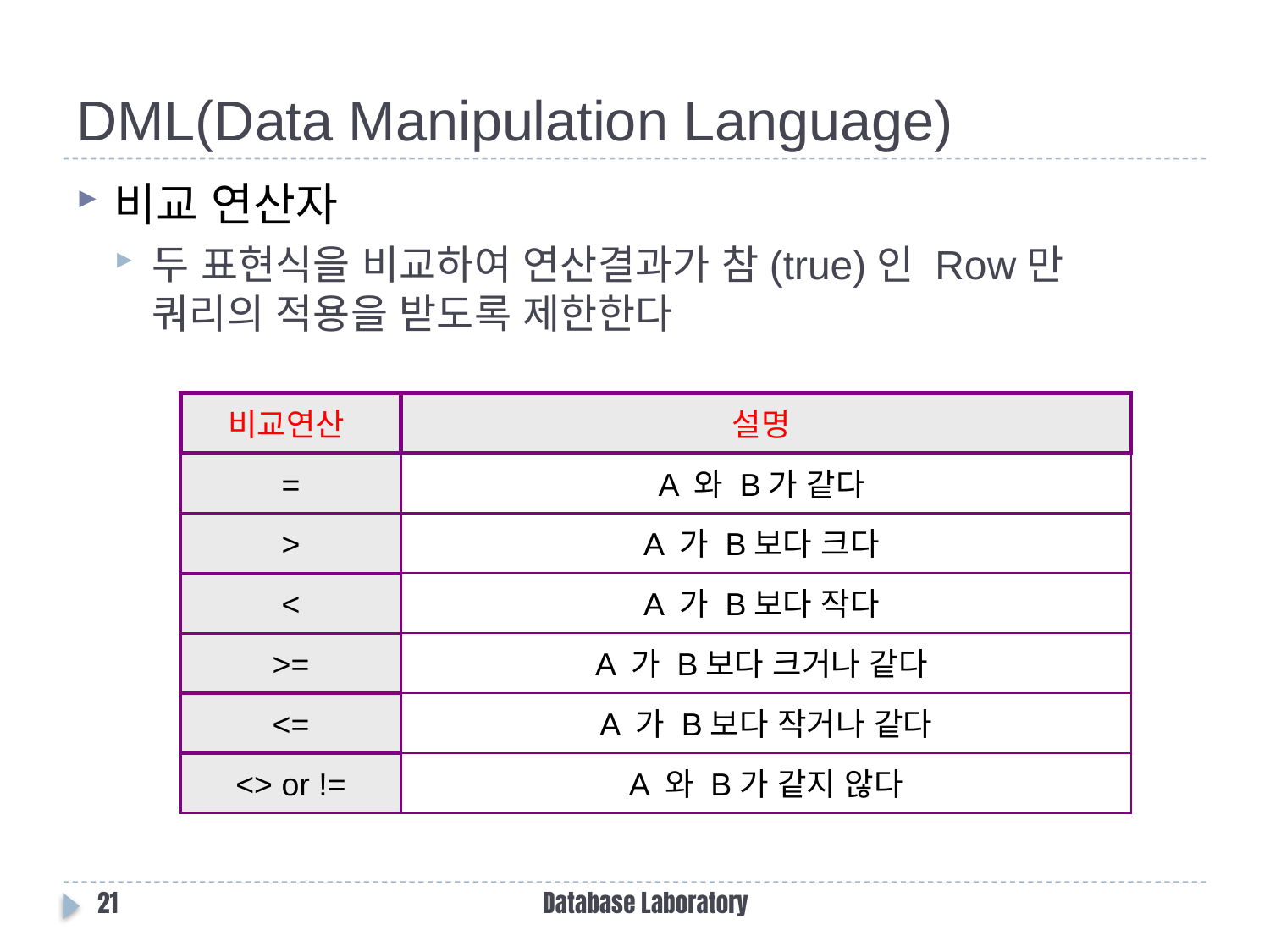

# DML(Data Manipulation Language)
비교 연산자
두 표현식을 비교하여 연산결과가 참(true)인 Row만  쿼리의 적용을 받도록 제한한다
비교연산
설명
=
A 와 B가 같다
>
A 가 B보다 크다
<
A 가 B보다 작다
>=
A 가 B보다 크거나 같다
<=
A 가 B보다 작거나 같다
<> or !=
A 와 B가 같지 않다
21
Database Laboratory